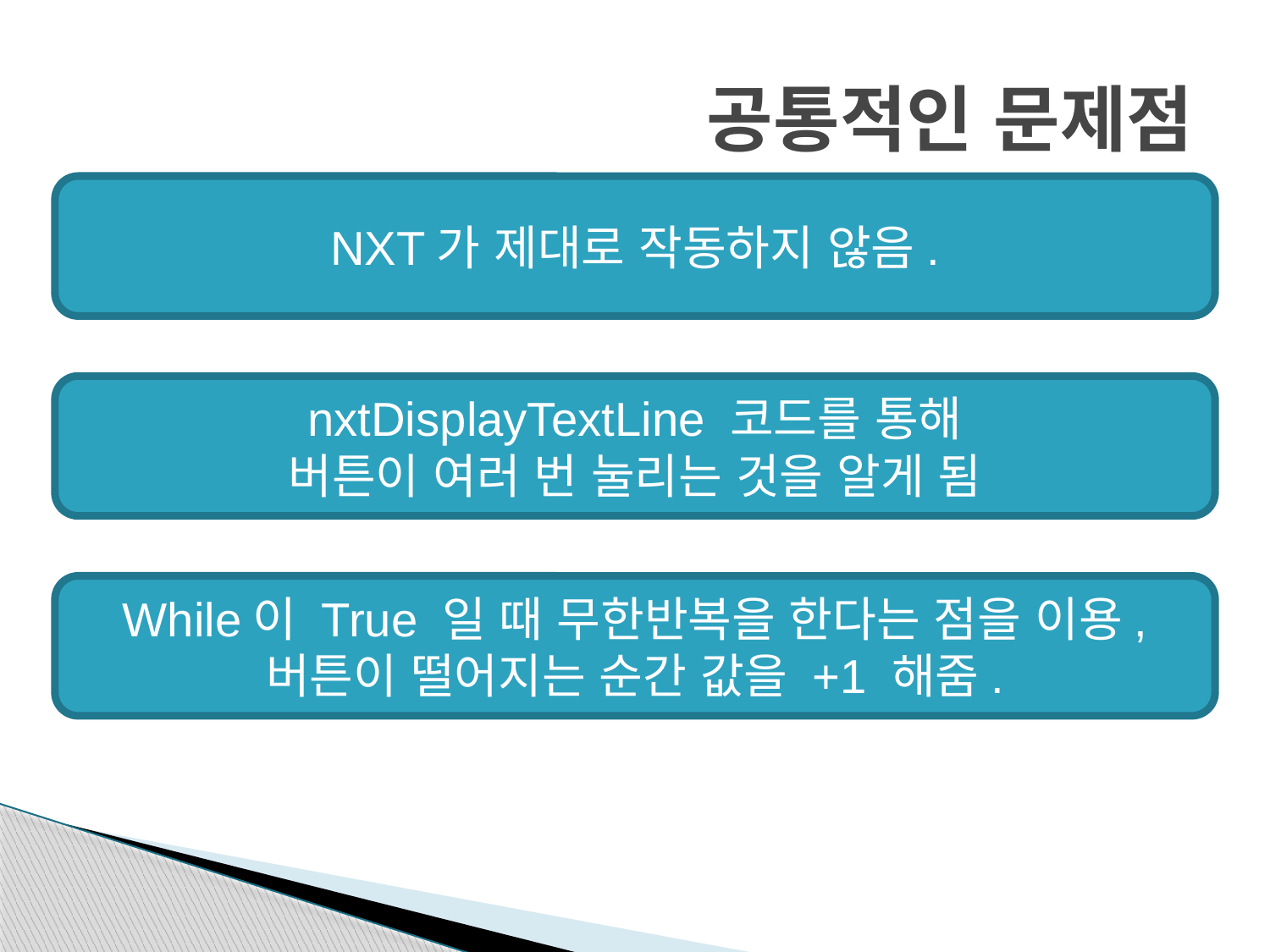

# 공통적인 문제점
NXT가 제대로 작동하지 않음.
 nxtDisplayTextLine 코드를 통해
버튼이 여러 번 눌리는 것을 알게 됨
While이 True 일 때 무한반복을 한다는 점을 이용,
버튼이 떨어지는 순간 값을 +1 해줌.